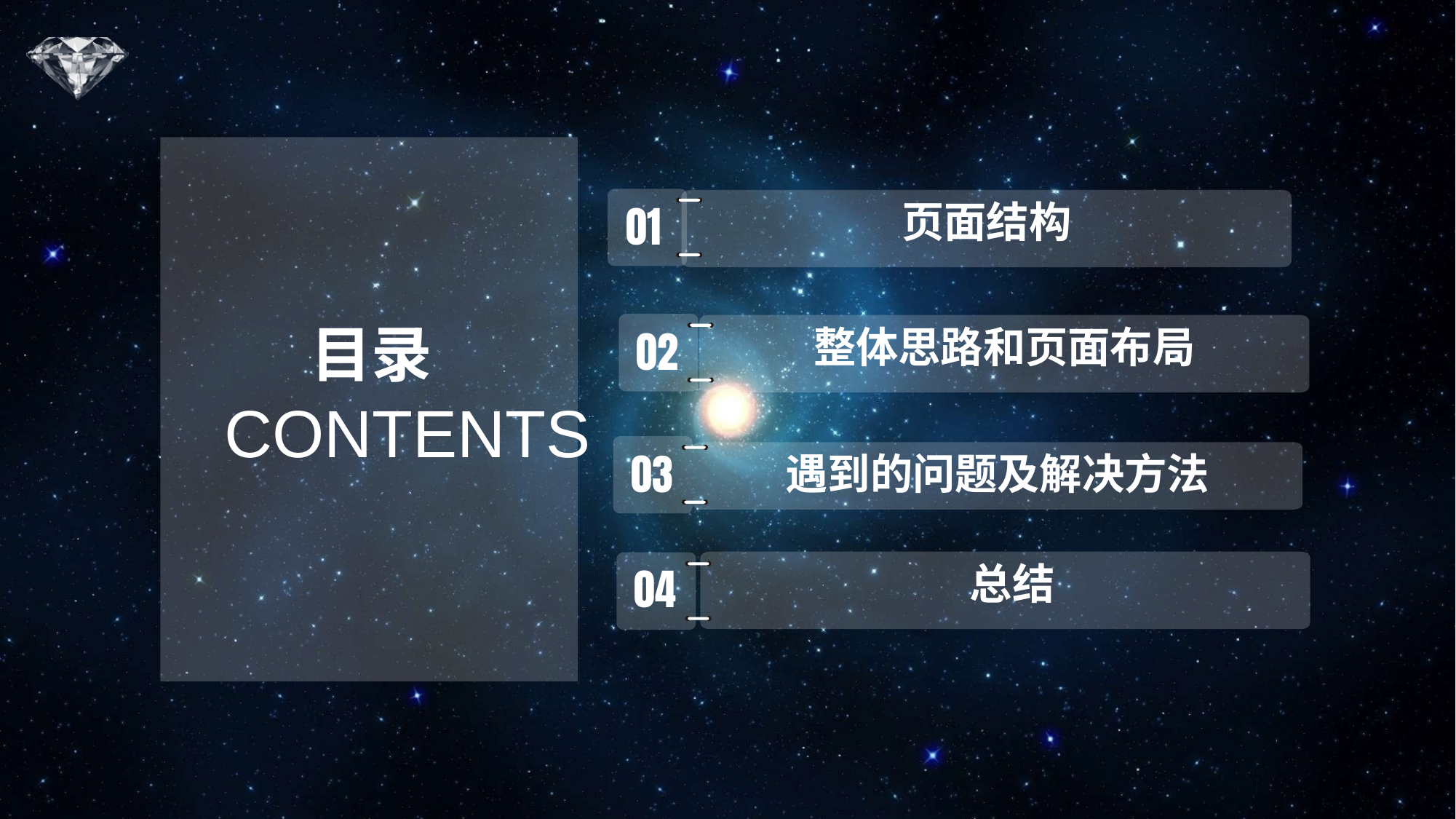

目录
CONTENTS

页面结构

01

整体思路和页面布局

02

遇到的问题及解决方法

03
 总结

04